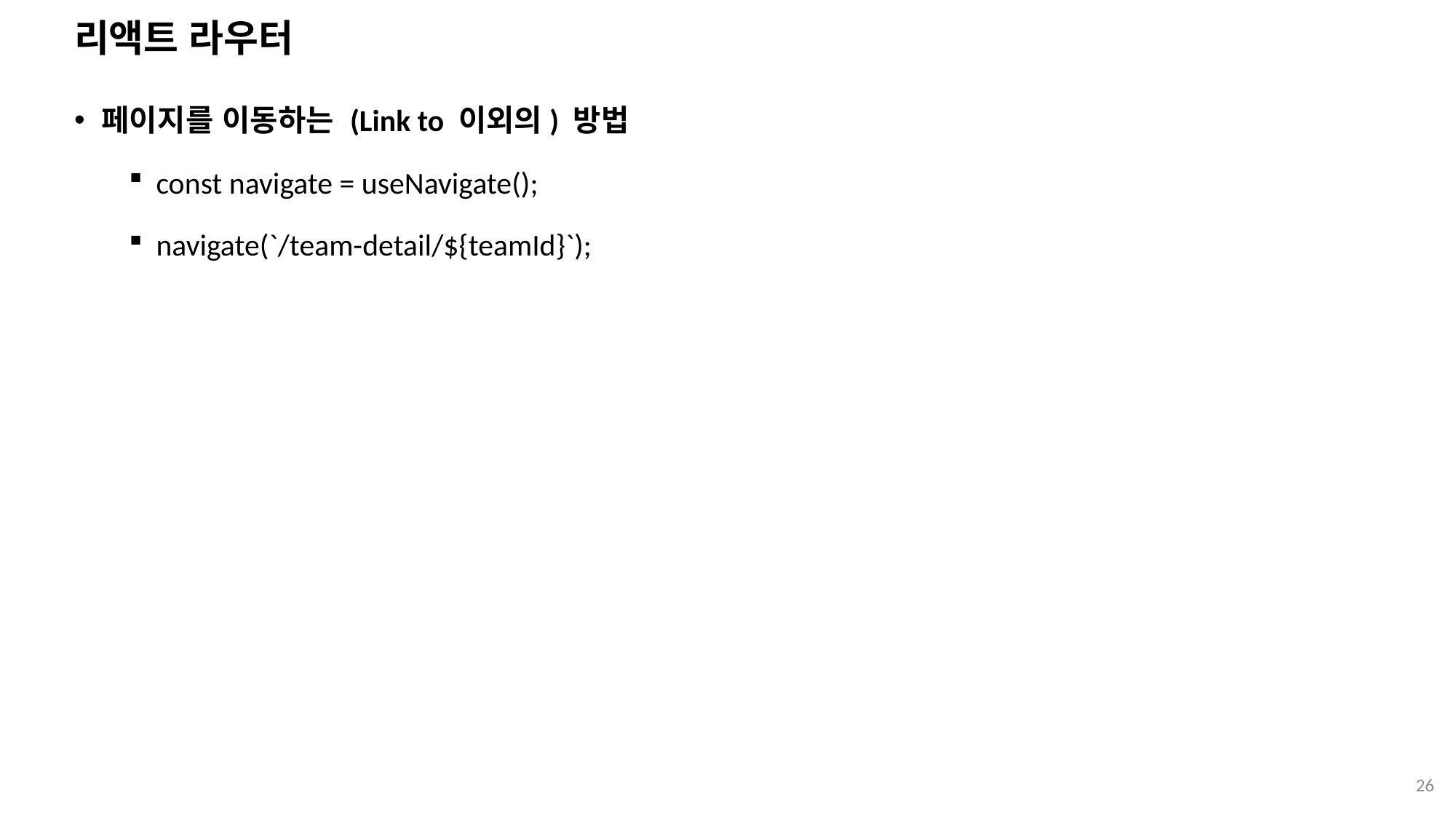

# 리액트 라우터
페이지를 이동하는 (Link to 이외의) 방법
const navigate = useNavigate();
navigate(`/team-detail/${teamId}`);

26